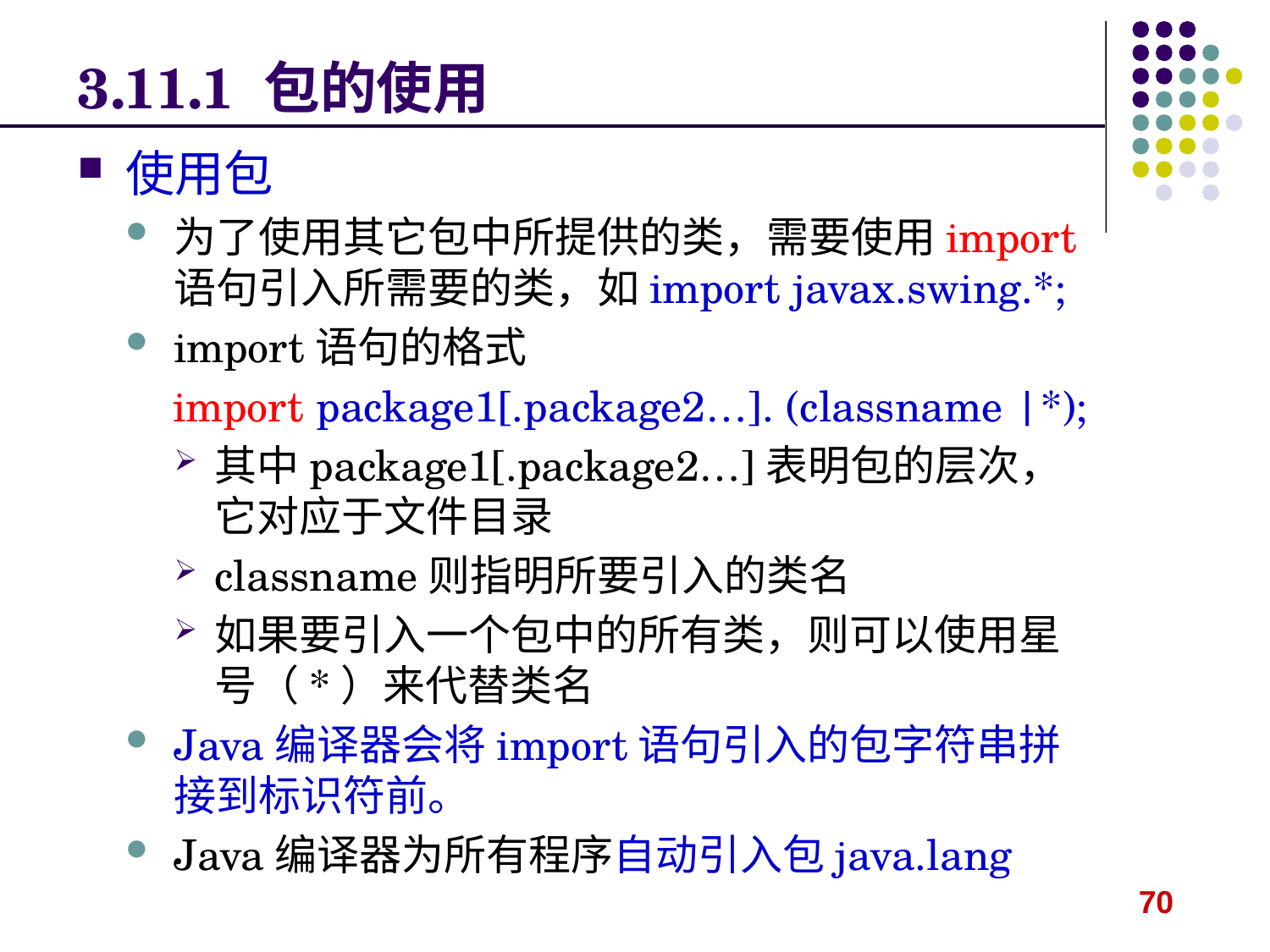

# 3.11.1 包的使用
使用包
为了使用其它包中所提供的类，需要使用import语句引入所需要的类，如import javax.swing.*;
import语句的格式
    import package1[.package2…]. (classname |*);
其中package1[.package2…]表明包的层次，它对应于文件目录
classname则指明所要引入的类名
如果要引入一个包中的所有类，则可以使用星号（*）来代替类名
Java编译器会将import语句引入的包字符串拼接到标识符前。
Java编译器为所有程序自动引入包java.lang